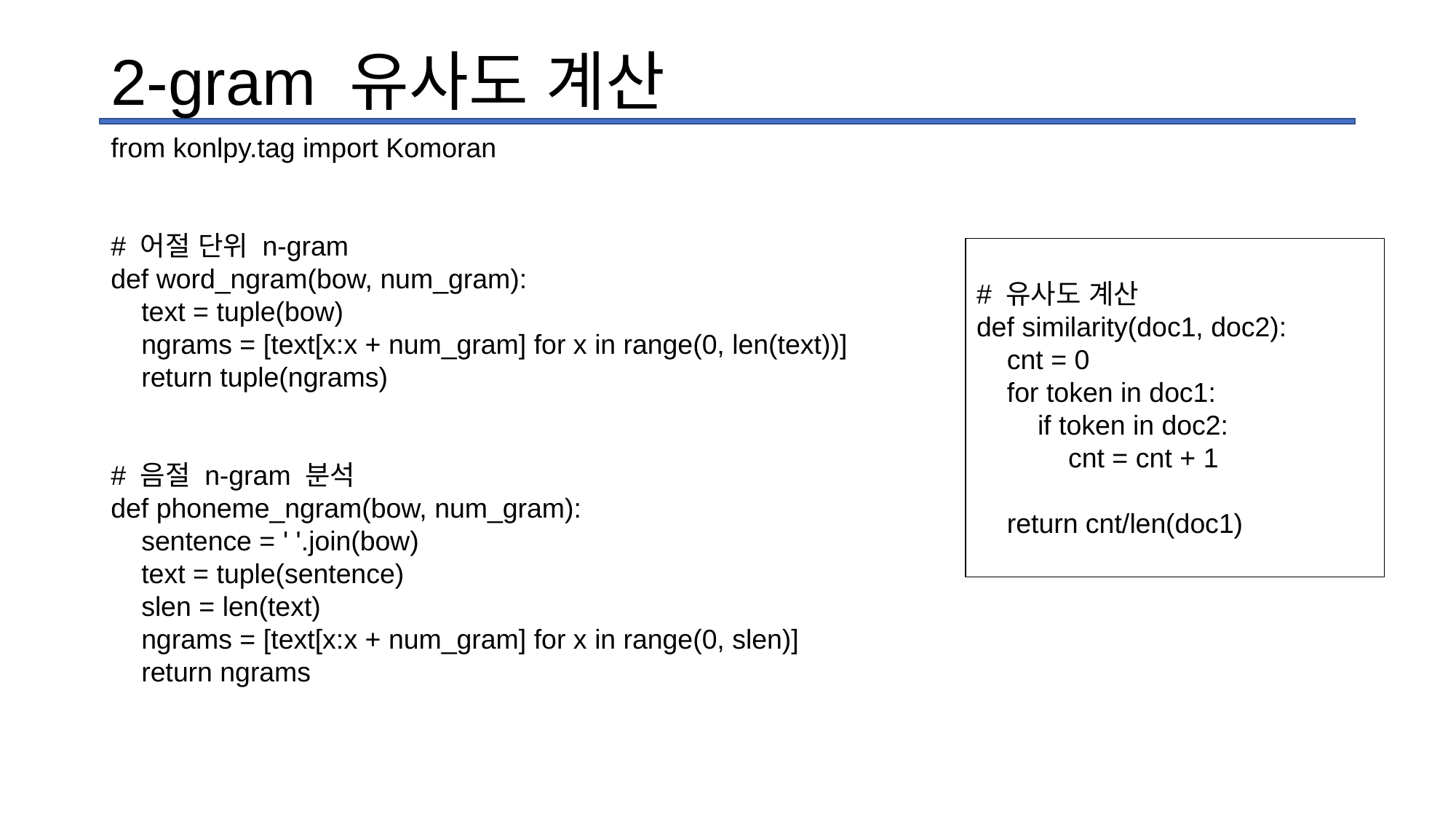

# 2-gram 유사도 계산
from konlpy.tag import Komoran

# 어절 단위 n-gram
def word_ngram(bow, num_gram):
    text = tuple(bow)
    ngrams = [text[x:x + num_gram] for x in range(0, len(text))]
    return tuple(ngrams)

# 음절 n-gram 분석
def phoneme_ngram(bow, num_gram):
    sentence = ' '.join(bow)
    text = tuple(sentence)
    slen = len(text)
    ngrams = [text[x:x + num_gram] for x in range(0, slen)]
    return ngrams

# 유사도 계산
def similarity(doc1, doc2):
    cnt = 0
    for token in doc1:
        if token in doc2:
            cnt = cnt + 1

    return cnt/len(doc1)